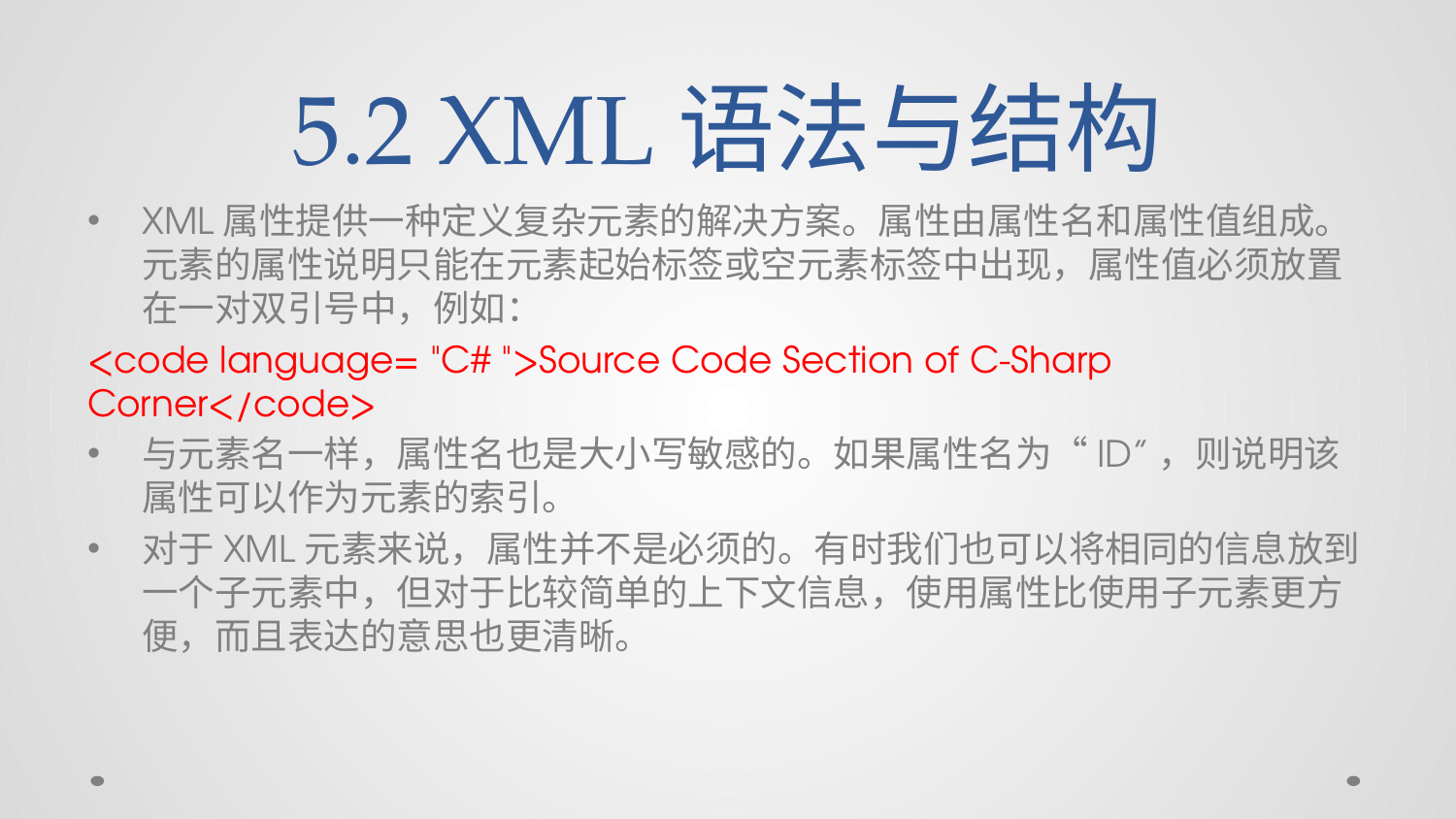

# 5.2 XML语法与结构
XML属性提供一种定义复杂元素的解决方案。属性由属性名和属性值组成。元素的属性说明只能在元素起始标签或空元素标签中出现，属性值必须放置在一对双引号中，例如：
<code language= "C# ">Source Code Section of C-Sharp Corner</code>
与元素名一样，属性名也是大小写敏感的。如果属性名为“ID”，则说明该属性可以作为元素的索引。
对于XML元素来说，属性并不是必须的。有时我们也可以将相同的信息放到一个子元素中，但对于比较简单的上下文信息，使用属性比使用子元素更方便，而且表达的意思也更清晰。